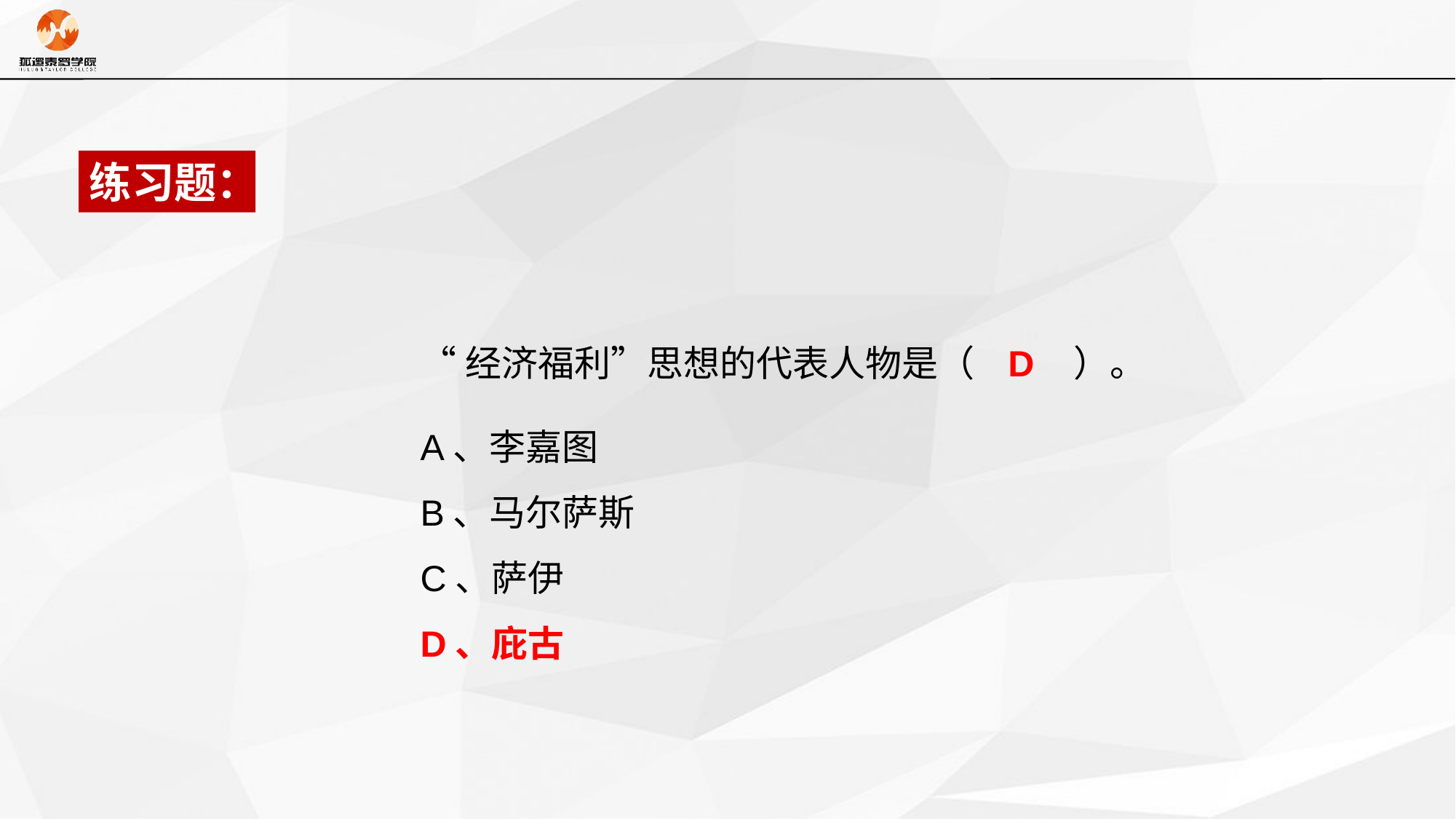

练习题：
“经济福利”思想的代表人物是（   D   ）。
A、李嘉图
B、马尔萨斯
C、萨伊
D、庇古